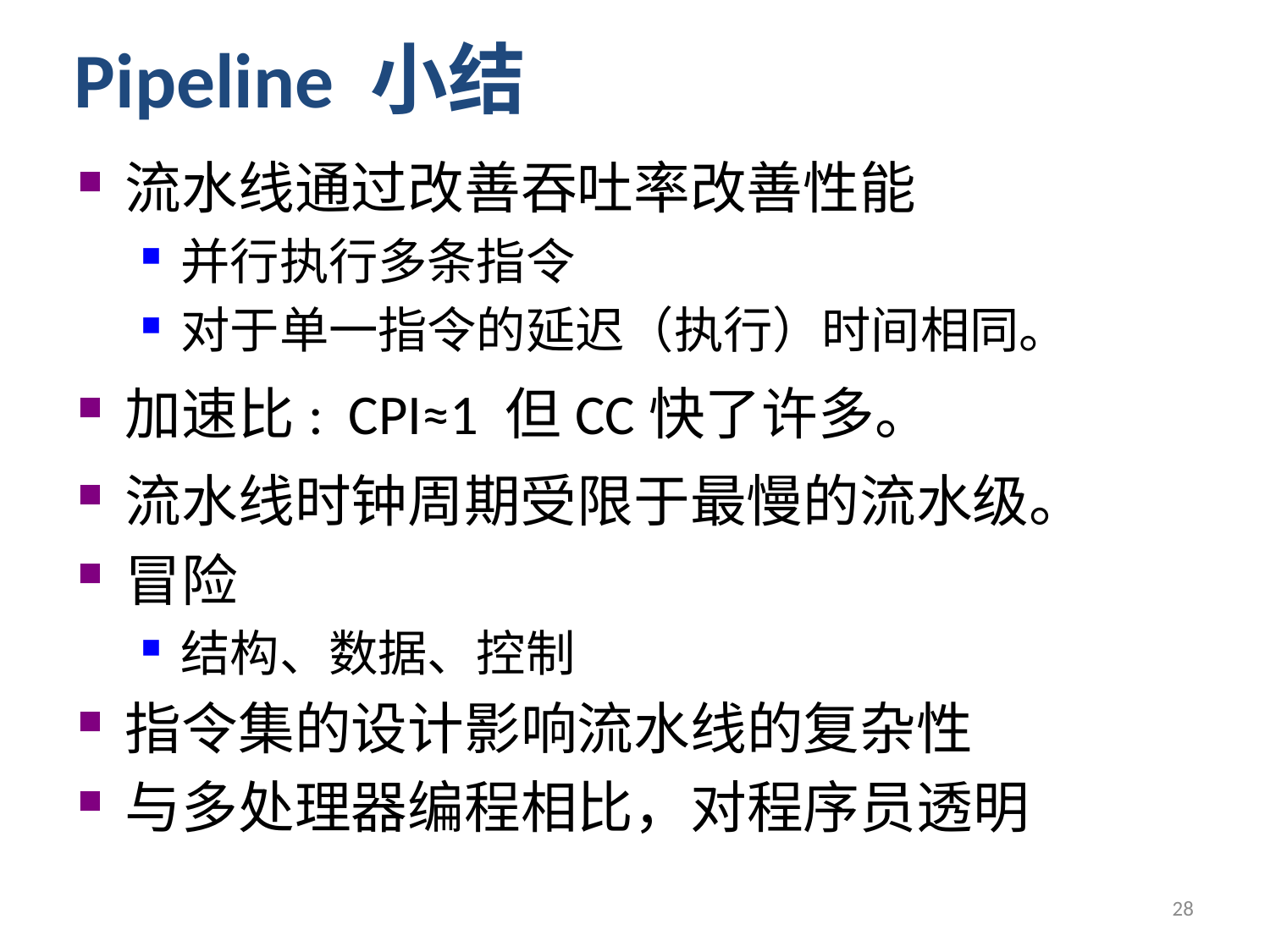

Pipeline 小结
流水线通过改善吞吐率改善性能
并行执行多条指令
对于单一指令的延迟（执行）时间相同。
加速比:  CPI≈1 但CC快了许多。
流水线时钟周期受限于最慢的流水级。
冒险
结构、数据、控制
指令集的设计影响流水线的复杂性
与多处理器编程相比，对程序员透明
28